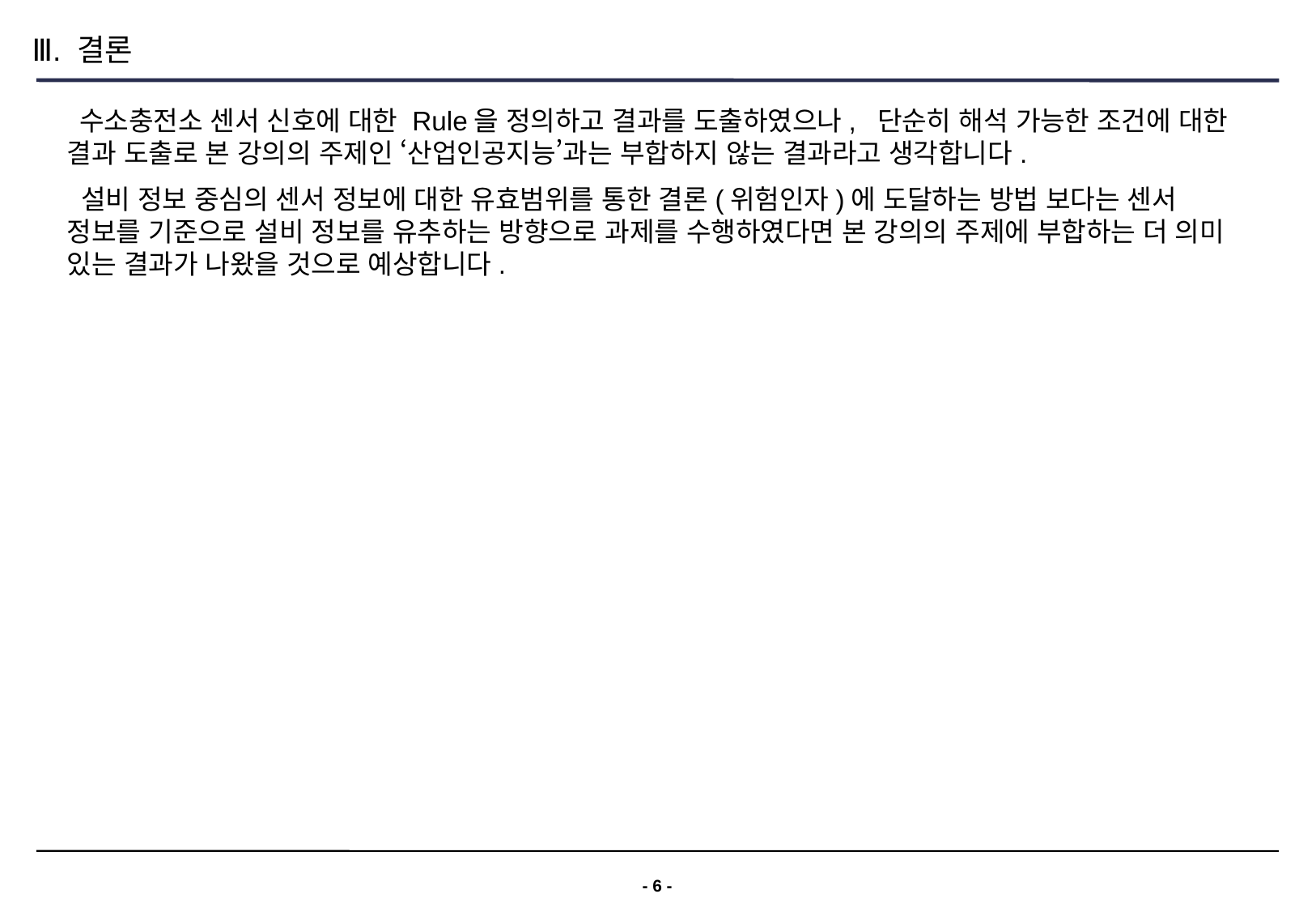

Ⅲ. 결론
 수소충전소 센서 신호에 대한 Rule을 정의하고 결과를 도출하였으나,  단순히 해석 가능한 조건에 대한 결과 도출로 본 강의의 주제인 ‘산업인공지능’과는 부합하지 않는 결과라고 생각합니다.
 설비 정보 중심의 센서 정보에 대한 유효범위를 통한 결론(위험인자)에 도달하는 방법 보다는 센서 정보를 기준으로 설비 정보를 유추하는 방향으로 과제를 수행하였다면 본 강의의 주제에 부합하는 더 의미 있는 결과가 나왔을 것으로 예상합니다.